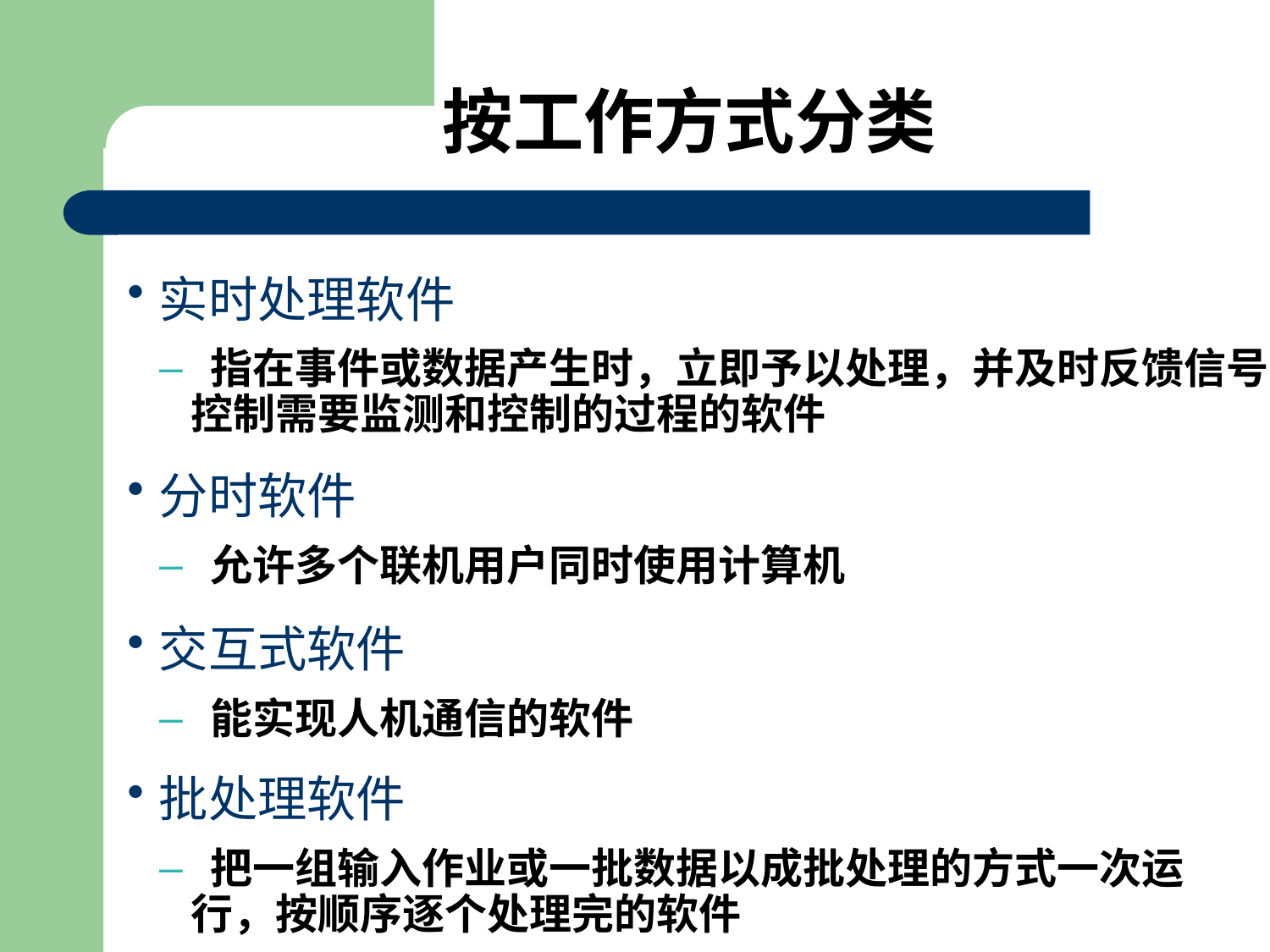

# 按工作方式分类
实时处理软件
 指在事件或数据产生时，立即予以处理，并及时反馈信号，控制需要监测和控制的过程的软件

分时软件
 允许多个联机用户同时使用计算机

交互式软件
 能实现人机通信的软件

批处理软件
 把一组输入作业或一批数据以成批处理的方式一次运行，按顺序逐个处理完的软件